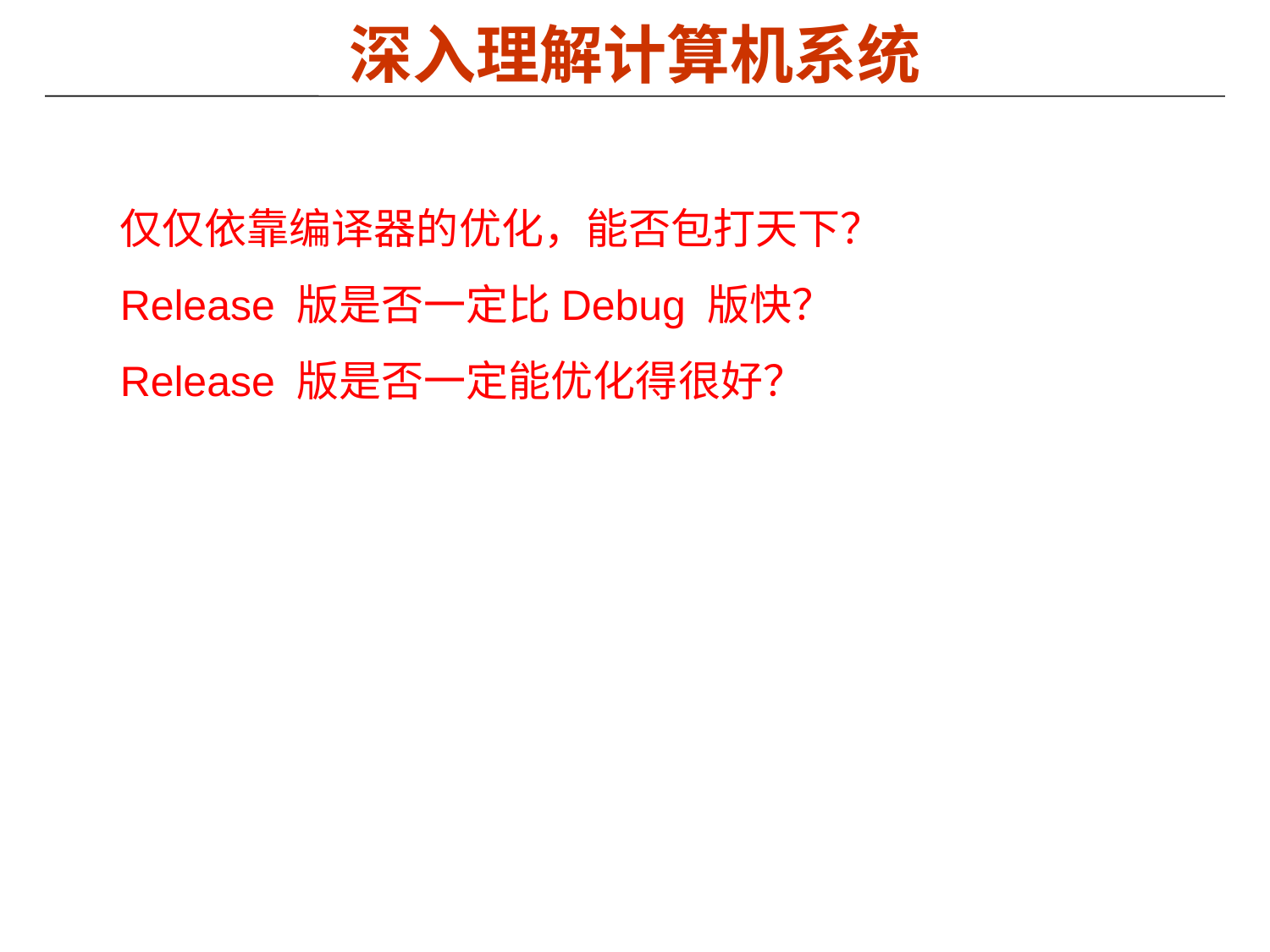

# 深入理解计算机系统
仅仅依靠编译器的优化，能否包打天下？
Release 版是否一定比Debug 版快？
Release 版是否一定能优化得很好？